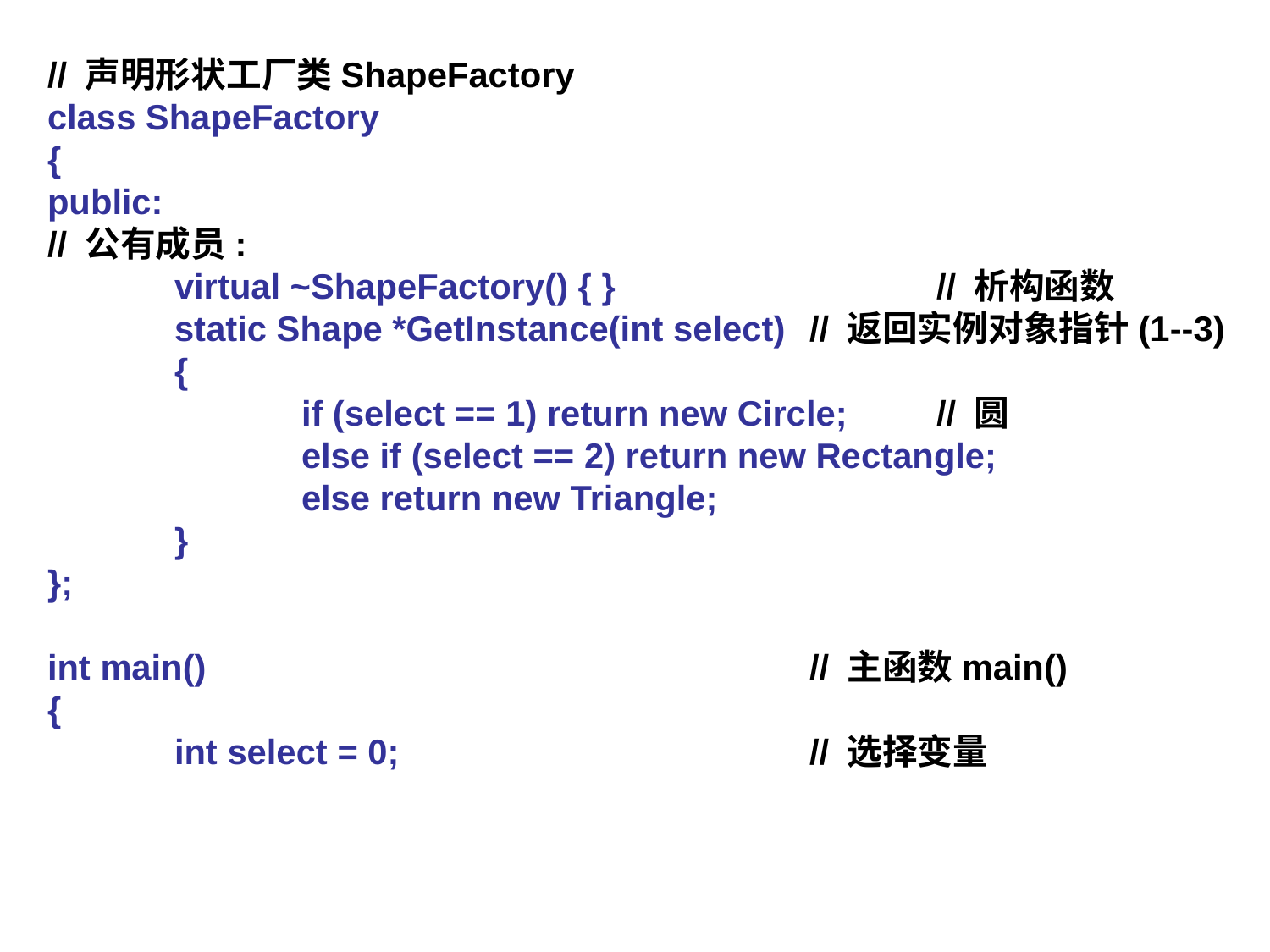

// 声明形状工厂类ShapeFactory
class ShapeFactory
{
public:
// 公有成员:
	virtual ~ShapeFactory() { }			// 析构函数
	static Shape *GetInstance(int select)	// 返回实例对象指针(1--3)
	{
		if (select == 1) return new Circle;	// 圆
		else if (select == 2) return new Rectangle;
		else return new Triangle;
	}
};

int main()					// 主函数main()
{
	int select = 0;				// 选择变量